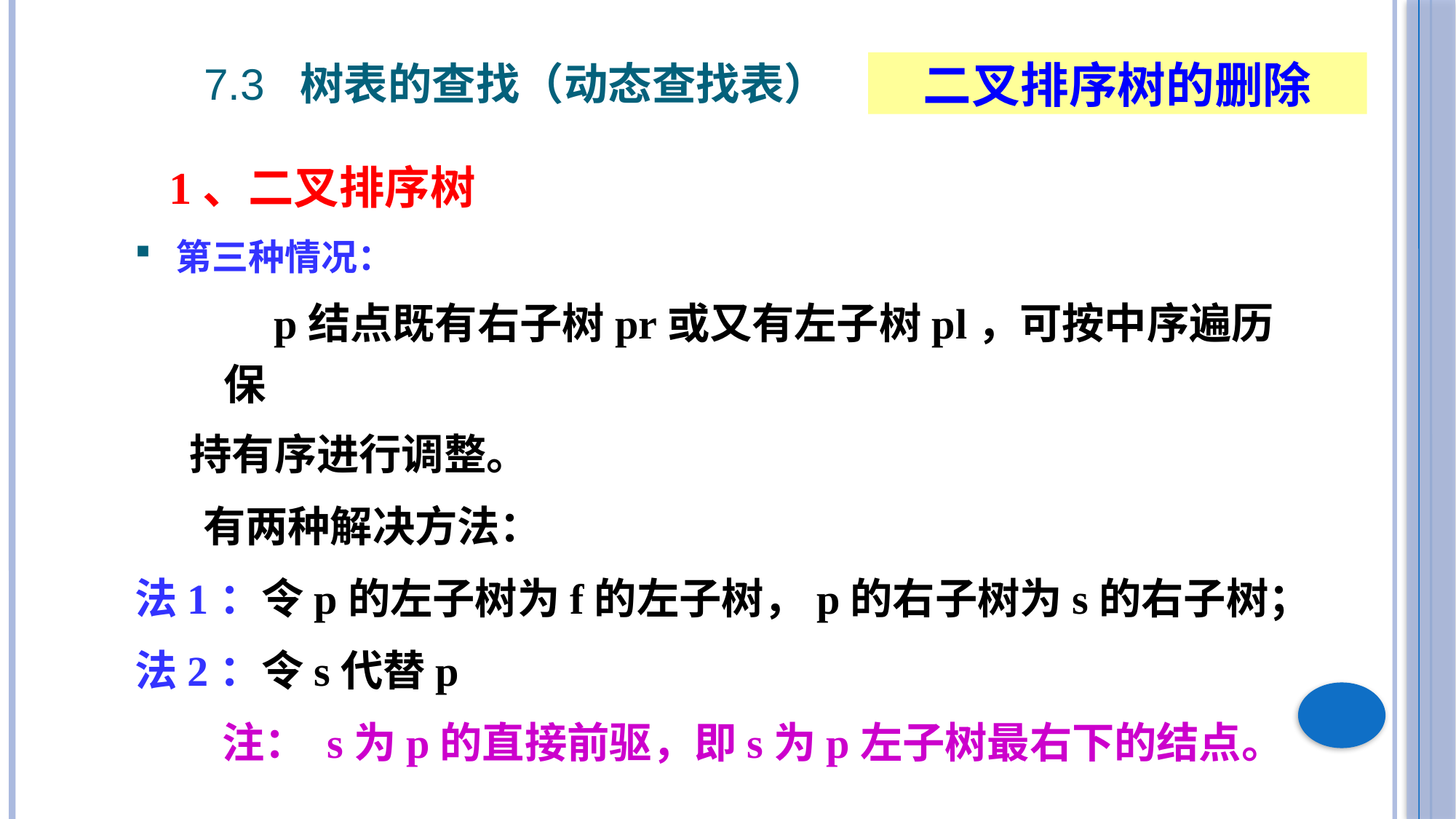

7.3  树表的查找（动态查找表）
二叉排序树的删除
1、二叉排序树
第三种情况：
        p结点既有右子树pr或又有左子树pl，可按中序遍历保
持有序进行调整。
      有两种解决方法：
法1：令p的左子树为f的左子树，p的右子树为s的右子树；
法2：令s代替p
        注： s为p的直接前驱，即s为p左子树最右下的结点。